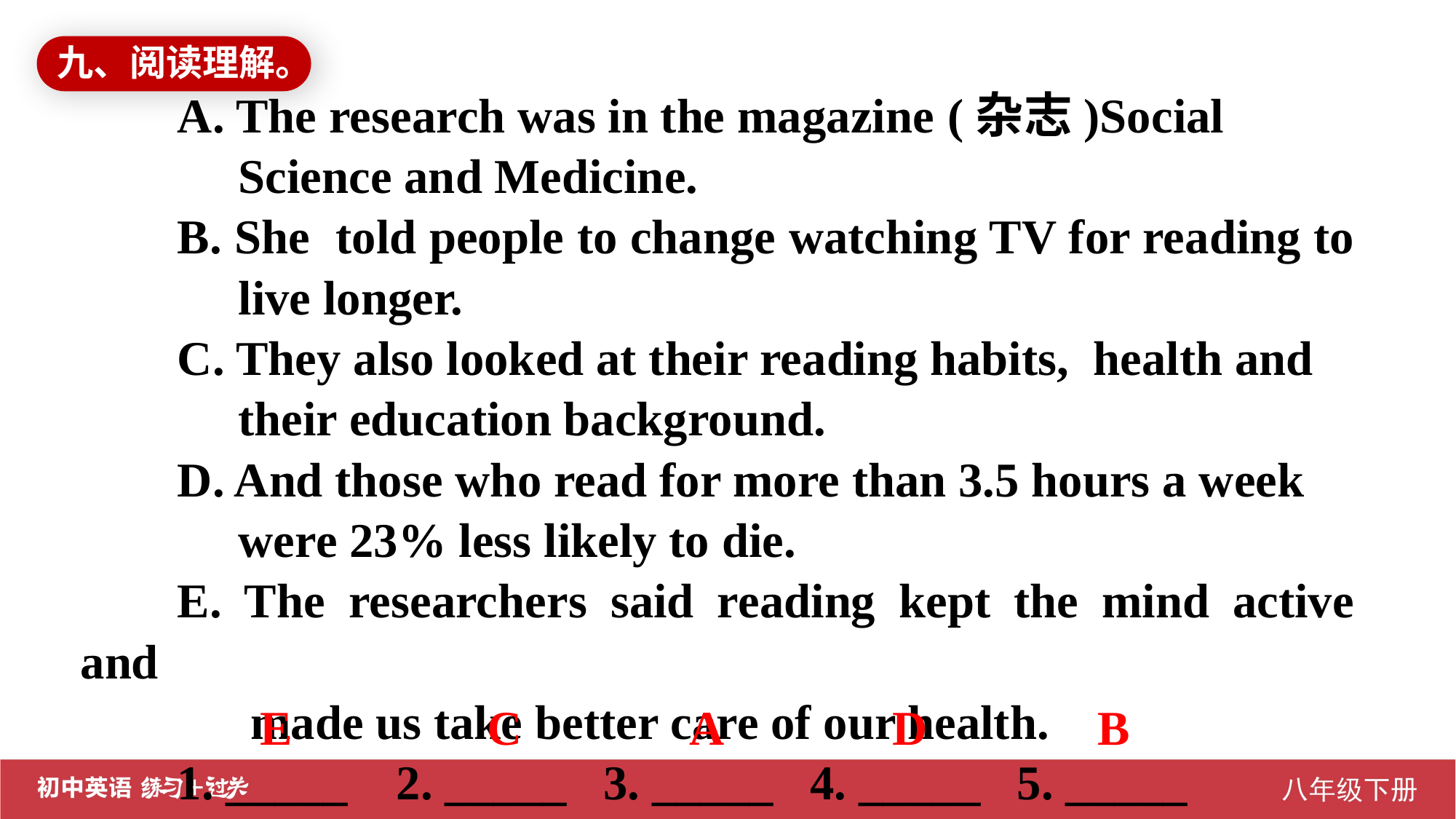

九、阅读理解。

A. The research was in the magazine (杂志)Social
     Science and Medicine.
B. She  told people to change watching TV for reading to
     live longer.
C. They also looked at their reading habits,  health and
     their education background.
D. And those who read for more than 3.5 hours a week
     were 23% less likely to die.
E. The researchers said reading kept the mind active and
      made us take better care of our health.
1. _____    2. _____   3. _____   4. _____   5. _____
E                C              A              D              B